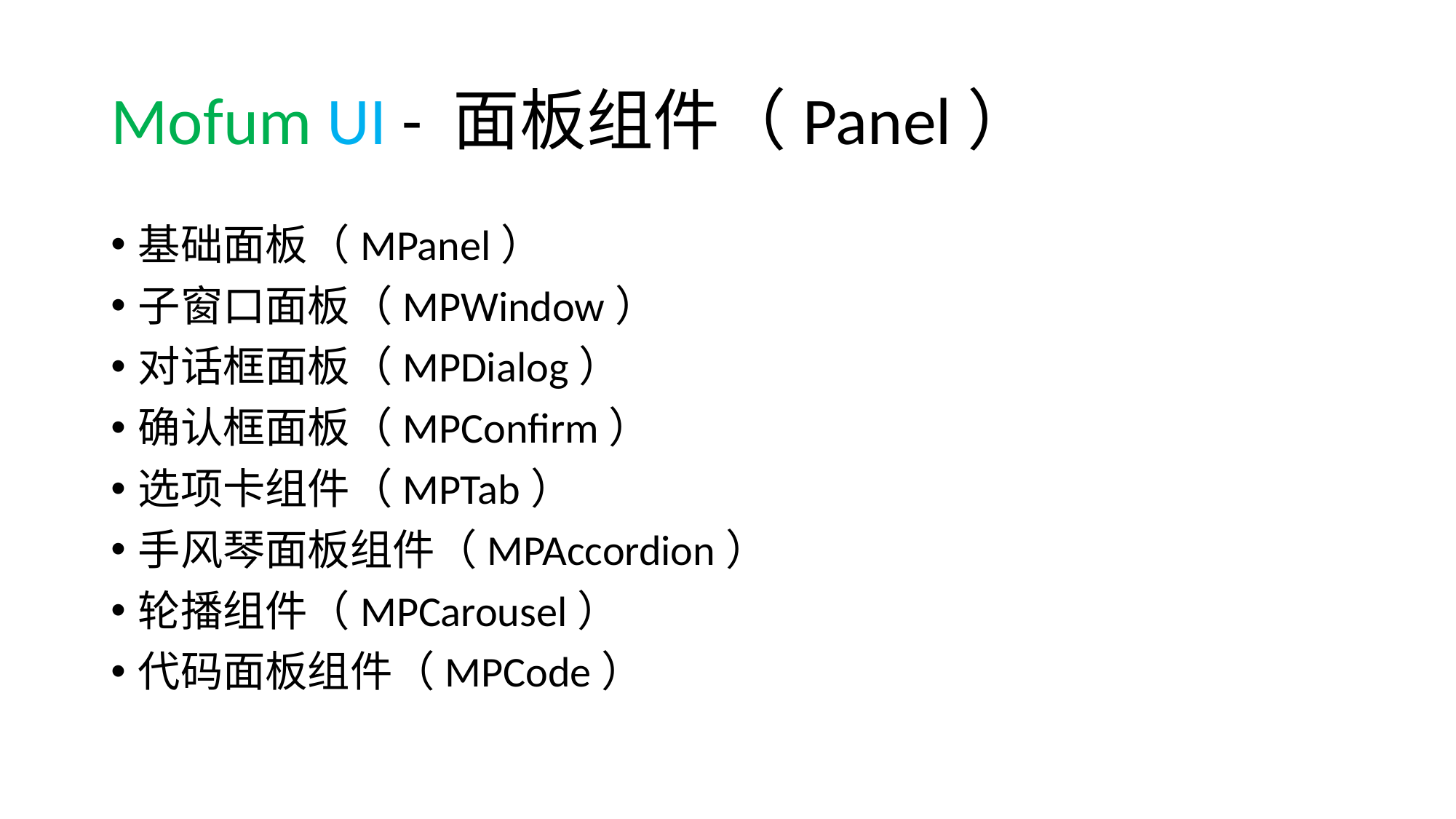

# Mofum UI - 面板组件（Panel）
基础面板（MPanel）
子窗口面板（MPWindow）
对话框面板（MPDialog）
确认框面板（MPConfirm）
选项卡组件（MPTab）
手风琴面板组件（MPAccordion）
轮播组件（MPCarousel）
代码面板组件（MPCode）